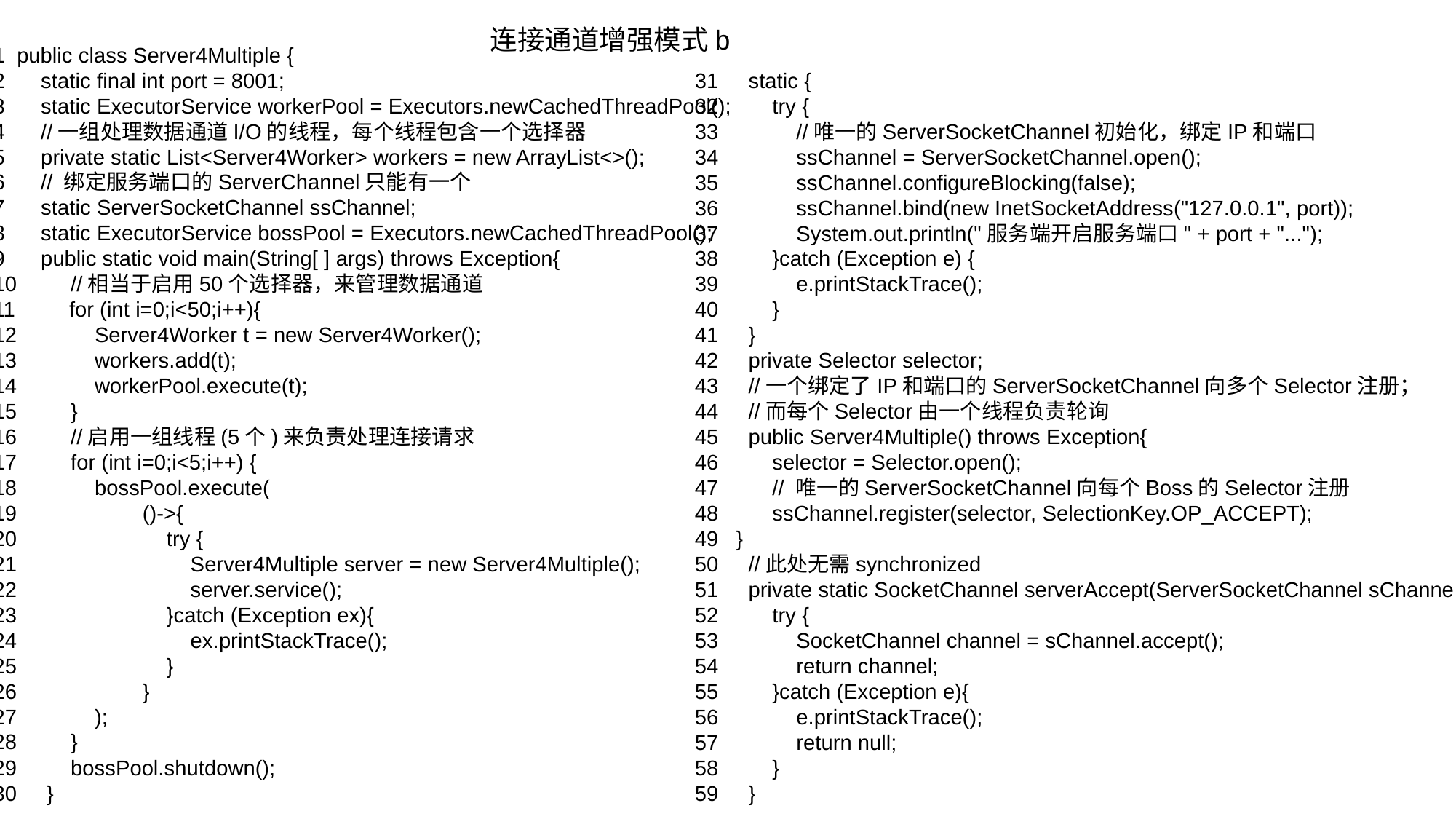

连接通道增强模式b
1  public class Server4Multiple {
2      static final int port = 8001;
3      static ExecutorService workerPool = Executors.newCachedThreadPool();
4      //一组处理数据通道I/O的线程，每个线程包含一个选择器
5      private static List<Server4Worker> workers = new ArrayList<>();
6      // 绑定服务端口的ServerChannel只能有一个
7      static ServerSocketChannel ssChannel;
8      static ExecutorService bossPool = Executors.newCachedThreadPool();
9      public static void main(String[ ] args) throws Exception{
10         //相当于启用50个选择器，来管理数据通道
11         for (int i=0;i<50;i++){
12             Server4Worker t = new Server4Worker();
13             workers.add(t);
14             workerPool.execute(t);
15         }
16         //启用一组线程(5个)来负责处理连接请求
17         for (int i=0;i<5;i++) {
18             bossPool.execute(
19                     ()->{
20                         try {
21                             Server4Multiple server = new Server4Multiple();
22                             server.service();
23                         }catch (Exception ex){
24                             ex.printStackTrace();
25                         }
26                     }
27             );
28         }
29         bossPool.shutdown();
30     }
31     static {
32         try {
33             //唯一的ServerSocketChannel初始化，绑定IP和端口
34             ssChannel = ServerSocketChannel.open();
35             ssChannel.configureBlocking(false);
36             ssChannel.bind(new InetSocketAddress("127.0.0.1", port));
37             System.out.println("服务端开启服务端口" + port + "...");
38         }catch (Exception e) {
39             e.printStackTrace();
40         }
41     }
42     private Selector selector;
43     //一个绑定了IP和端口的ServerSocketChannel向多个Selector注册；
44     //而每个Selector由一个线程负责轮询
45     public Server4Multiple() throws Exception{
46         selector = Selector.open();
47         // 唯一的ServerSocketChannel向每个Boss的Selector注册
48         ssChannel.register(selector, SelectionKey.OP_ACCEPT);
}
50     //此处无需synchronized
51     private static SocketChannel serverAccept(ServerSocketChannel sChannel){
52         try {
53             SocketChannel channel = sChannel.accept();
54             return channel;
55         }catch (Exception e){
56             e.printStackTrace();
57             return null;
58         }
59     }